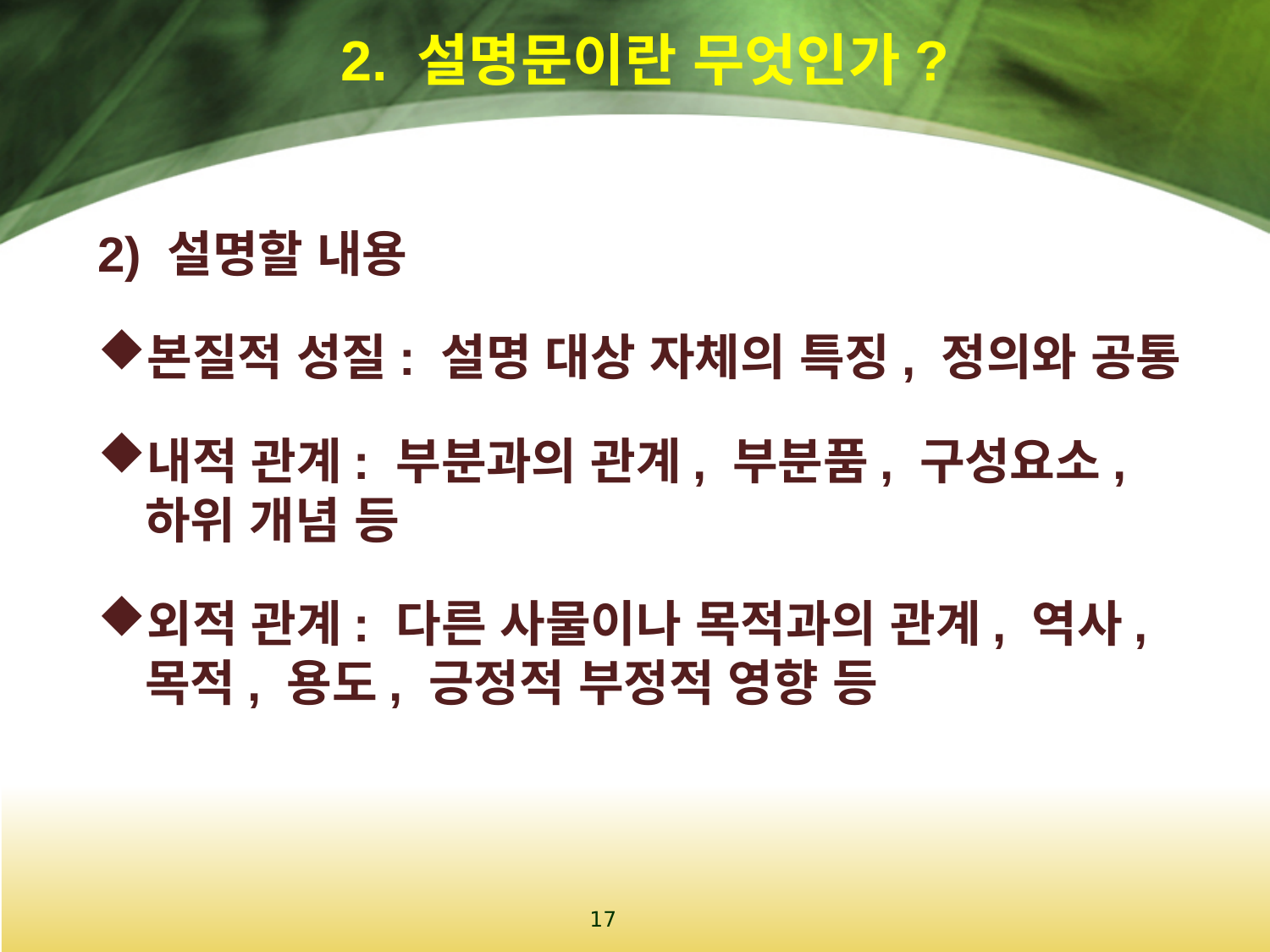

# 2. 설명문이란 무엇인가?
2) 설명할 내용

본질적 성질: 설명 대상 자체의 특징, 정의와 공통

내적 관계: 부분과의 관계, 부분품, 구성요소, 하위 개념 등

외적 관계: 다른 사물이나 목적과의 관계, 역사, 목적, 용도, 긍정적 부정적 영향 등
17